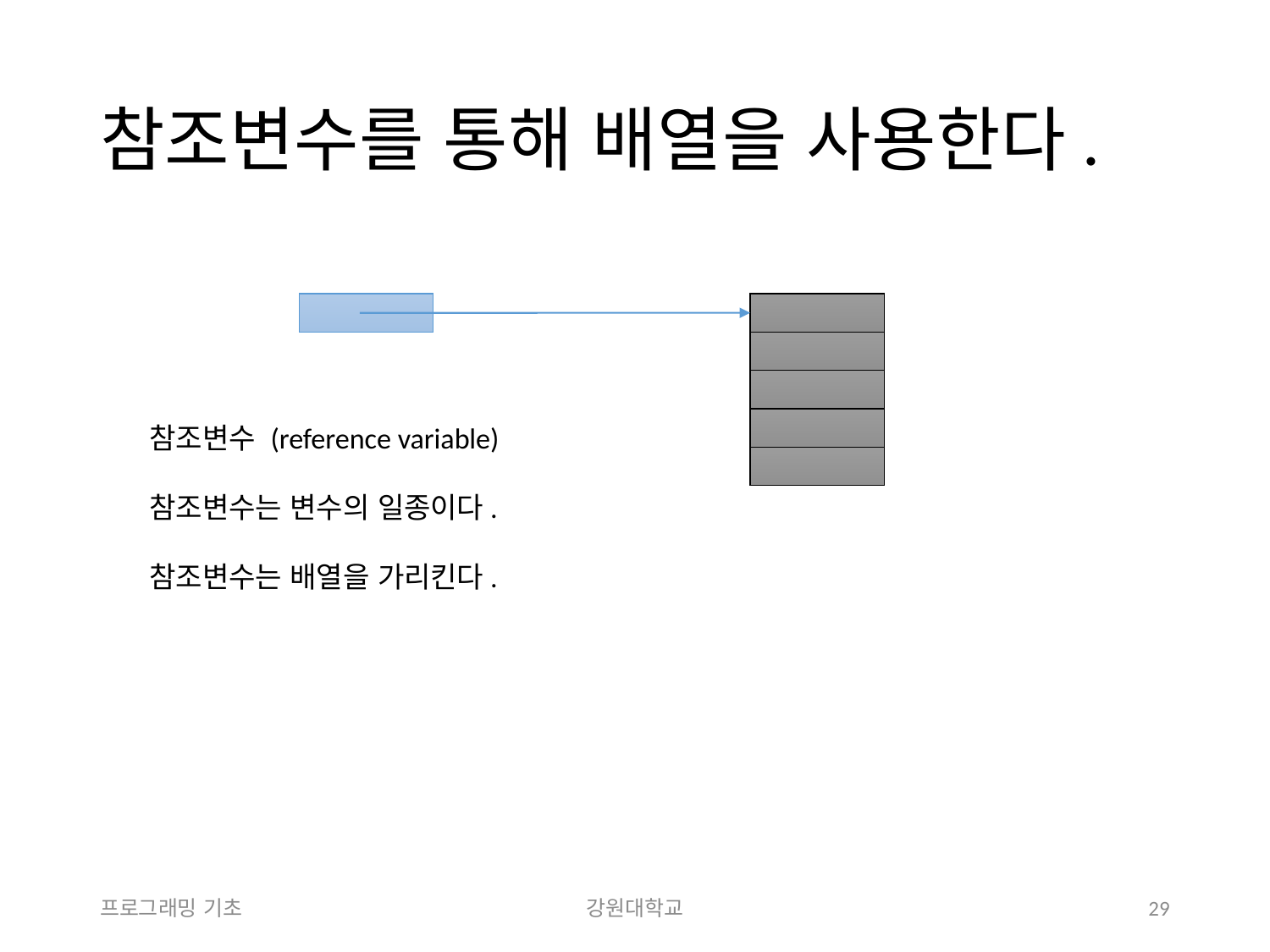

# 참조변수를 통해 배열을 사용한다.

참조변수 (reference variable)

참조변수는 변수의 일종이다.

참조변수는 배열을 가리킨다.

프로그래밍 기초
강원대학교
29